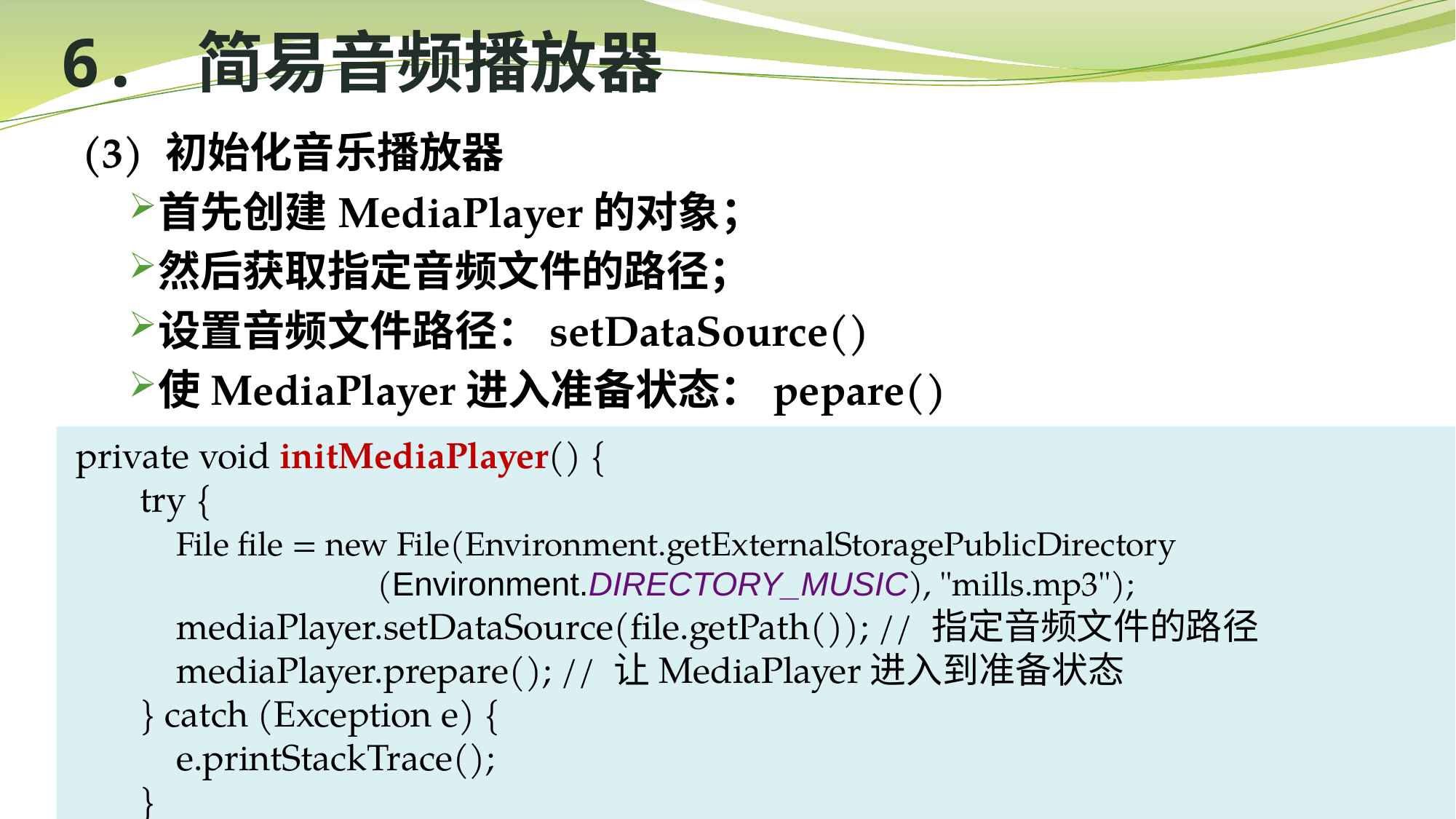

# 6. 简易音频播放器
(3) 初始化音乐播放器
首先创建MediaPlayer的对象；
然后获取指定音频文件的路径；
设置音频文件路径：setDataSource()
使MediaPlayer进入准备状态：pepare()
 private void initMediaPlayer() {
        try {
            File file = new File(Environment.getExternalStoragePublicDirectory
(Environment.DIRECTORY_MUSIC), "mills.mp3");
            mediaPlayer.setDataSource(file.getPath()); // 指定音频文件的路径
            mediaPlayer.prepare(); // 让MediaPlayer进入到准备状态
        } catch (Exception e) {
            e.printStackTrace();
        }
    }